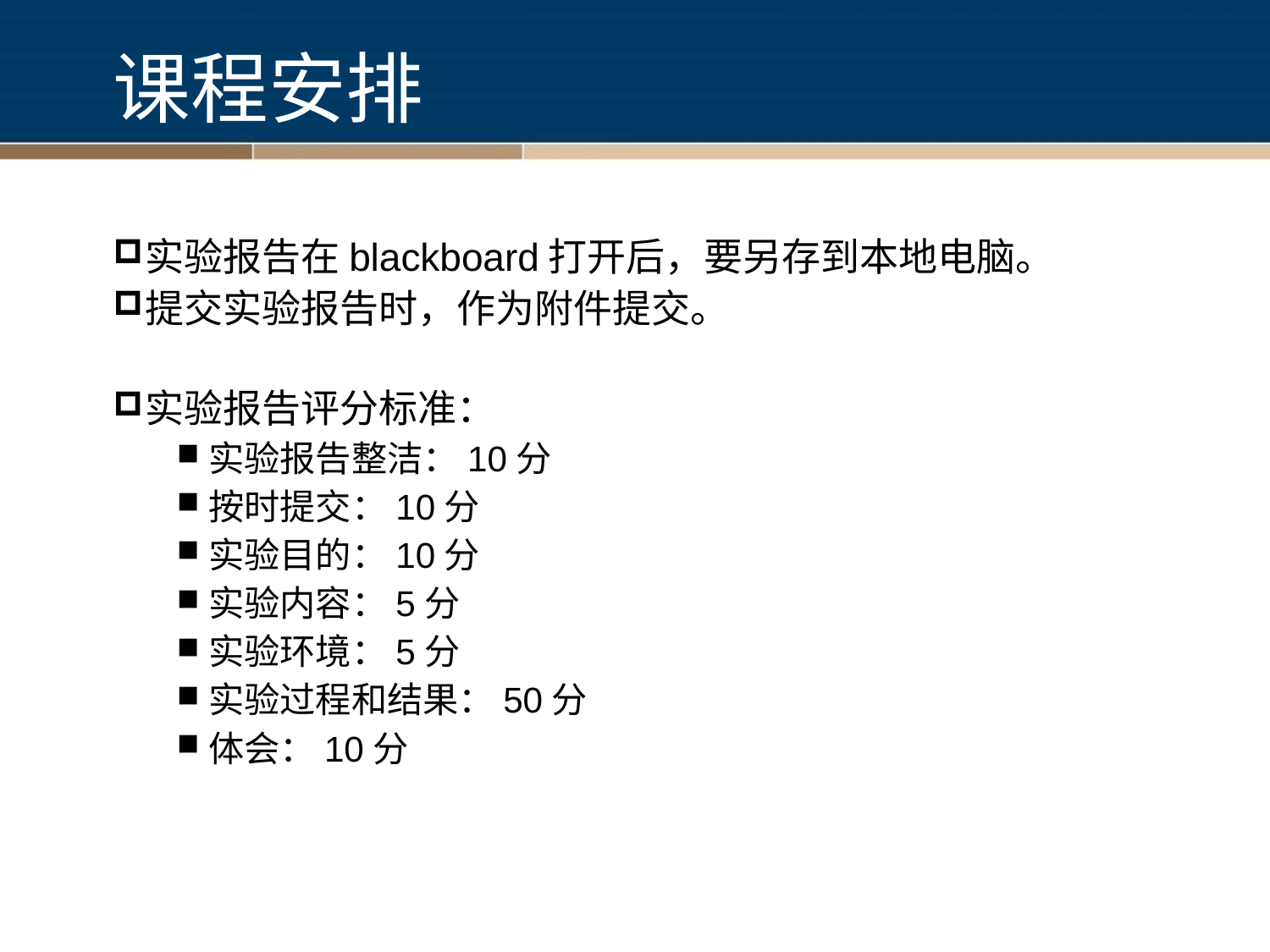

# 课程安排
实验报告在blackboard打开后，要另存到本地电脑。
提交实验报告时，作为附件提交。

实验报告评分标准：
实验报告整洁：10分
按时提交：10分
实验目的：10分
实验内容：5分
实验环境：5分
实验过程和结果：50分
体会：10分